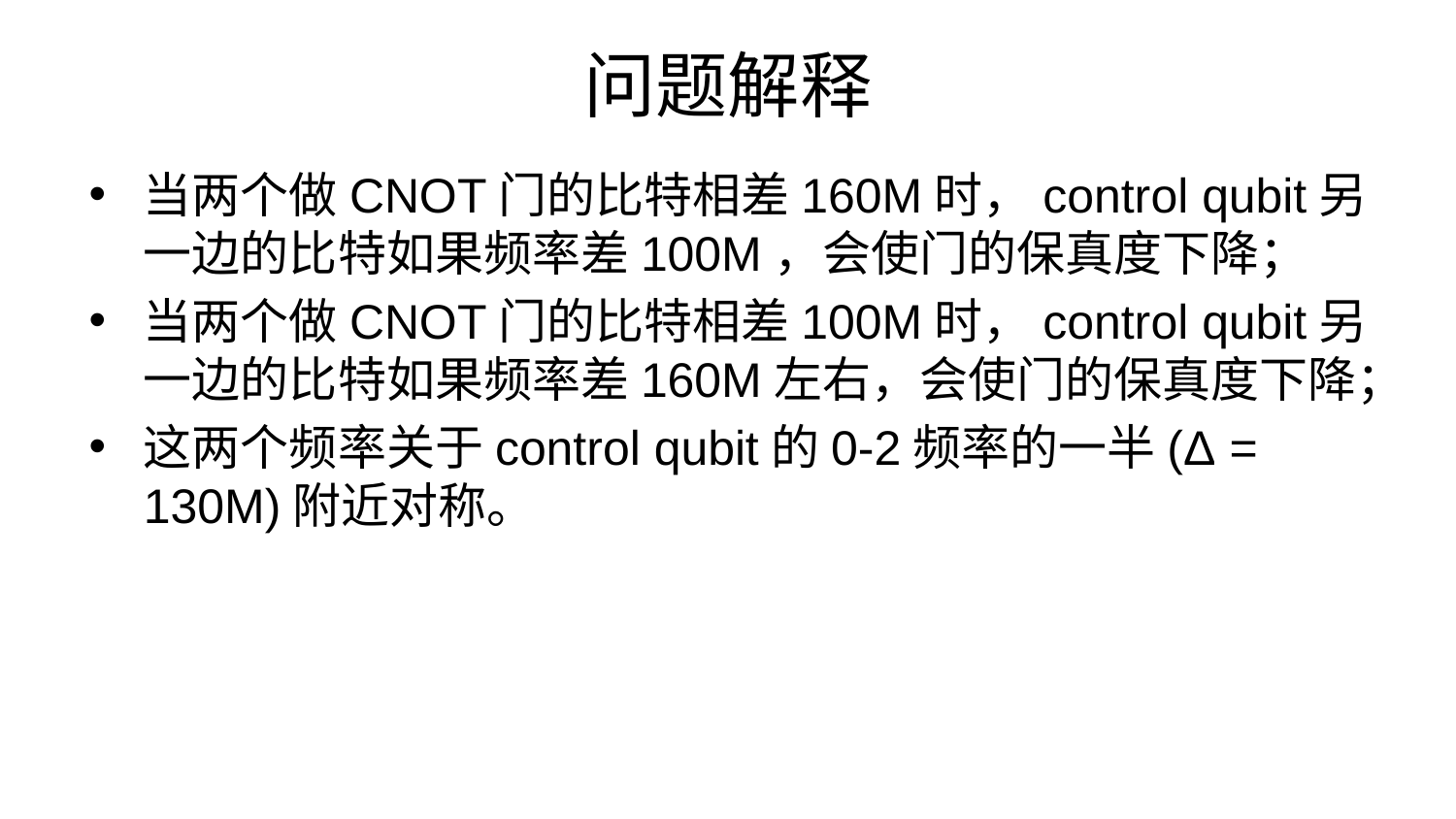

# 问题解释
当两个做CNOT门的比特相差160M时，control qubit另一边的比特如果频率差100M，会使门的保真度下降；
当两个做CNOT门的比特相差100M时，control qubit另一边的比特如果频率差160M左右，会使门的保真度下降；
这两个频率关于control qubit的0-2频率的一半(Δ = 130M)附近对称。